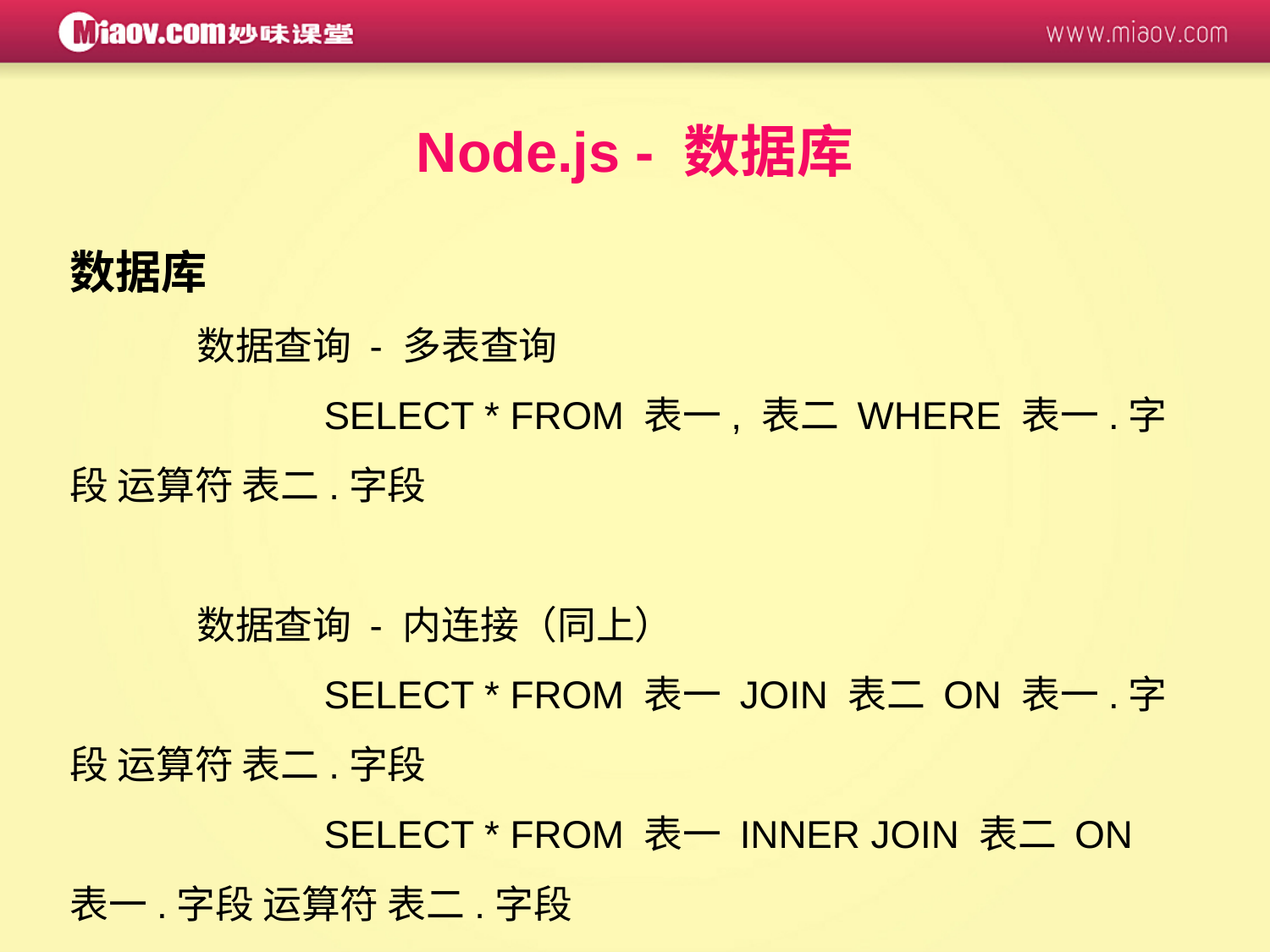

Node.js - 数据库
数据库
	数据查询 - 多表查询
		SELECT * FROM 表一, 表二 WHERE 表一.字段 运算符 表二.字段

	数据查询 - 内连接（同上）
		SELECT * FROM 表一 JOIN 表二 ON 表一.字段 运算符 表二.字段
		SELECT * FROM 表一 INNER JOIN 表二 ON 表一.字段 运算符 表二.字段